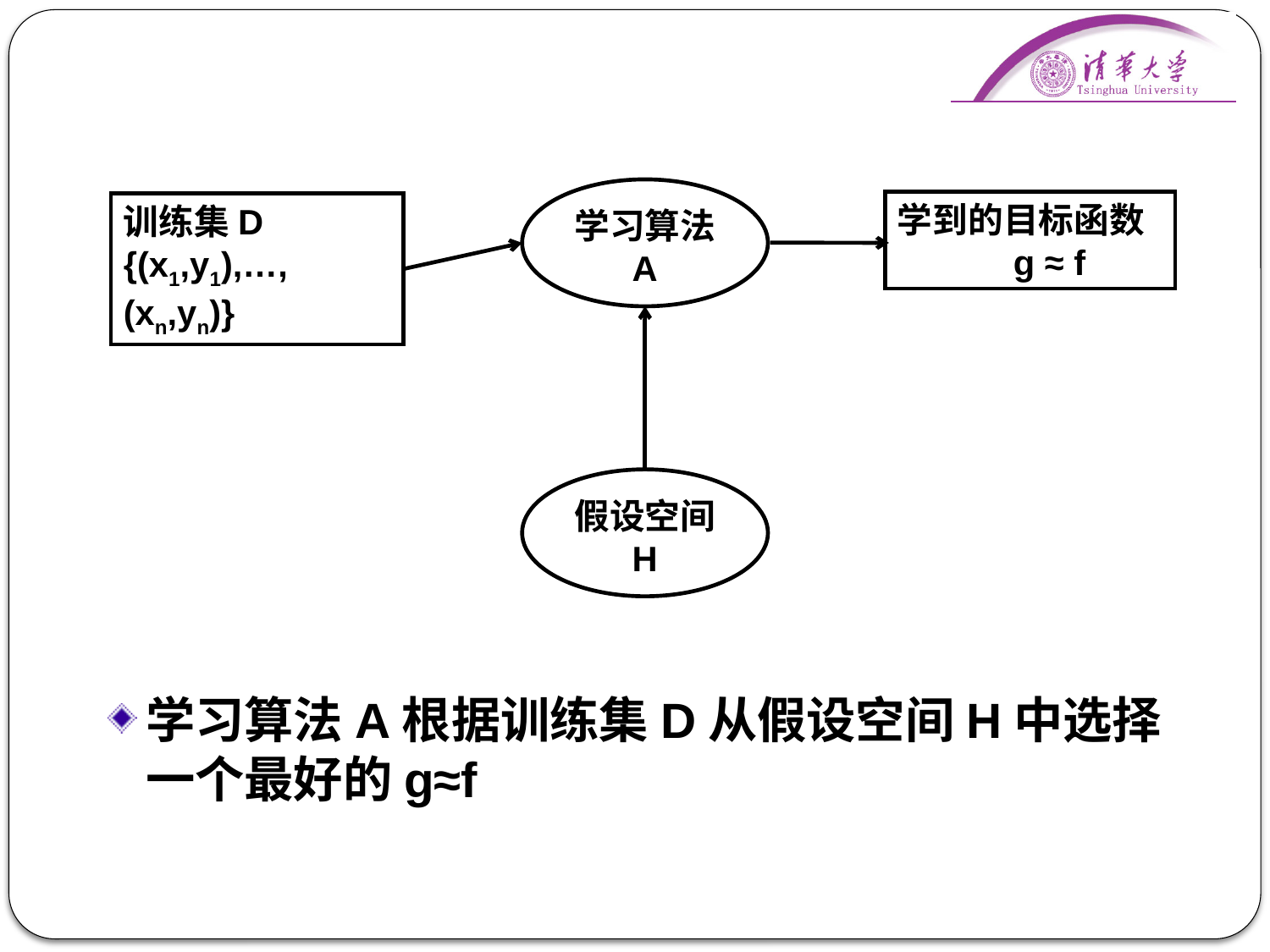

学习算法
A
学到的目标函数
    g ≈ f
训练集D {(x1,y1),…,(xn,yn)}
假设空间
H
学习算法A根据训练集D从假设空间H中选择一个最好的g≈f
4